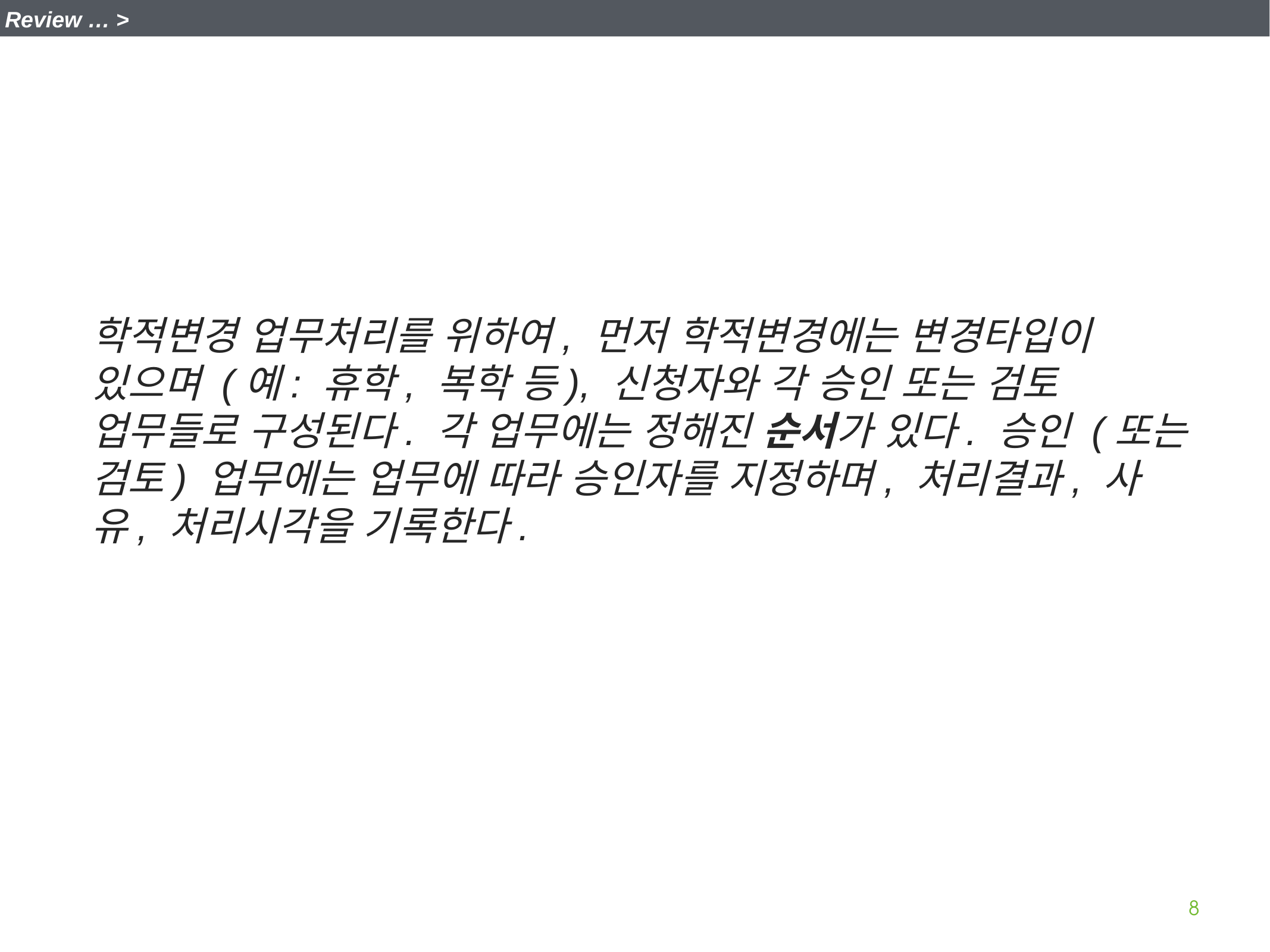

Review … >
학적변경 업무처리를 위하여, 먼저 학적변경에는 변경타입이 있으며 (예: 휴학, 복학 등), 신청자와 각 승인 또는 검토 업무들로 구성된다. 각 업무에는 정해진 순서가 있다. 승인 (또는 검토) 업무에는 업무에 따라 승인자를 지정하며, 처리결과, 사유, 처리시각을 기록한다.
8